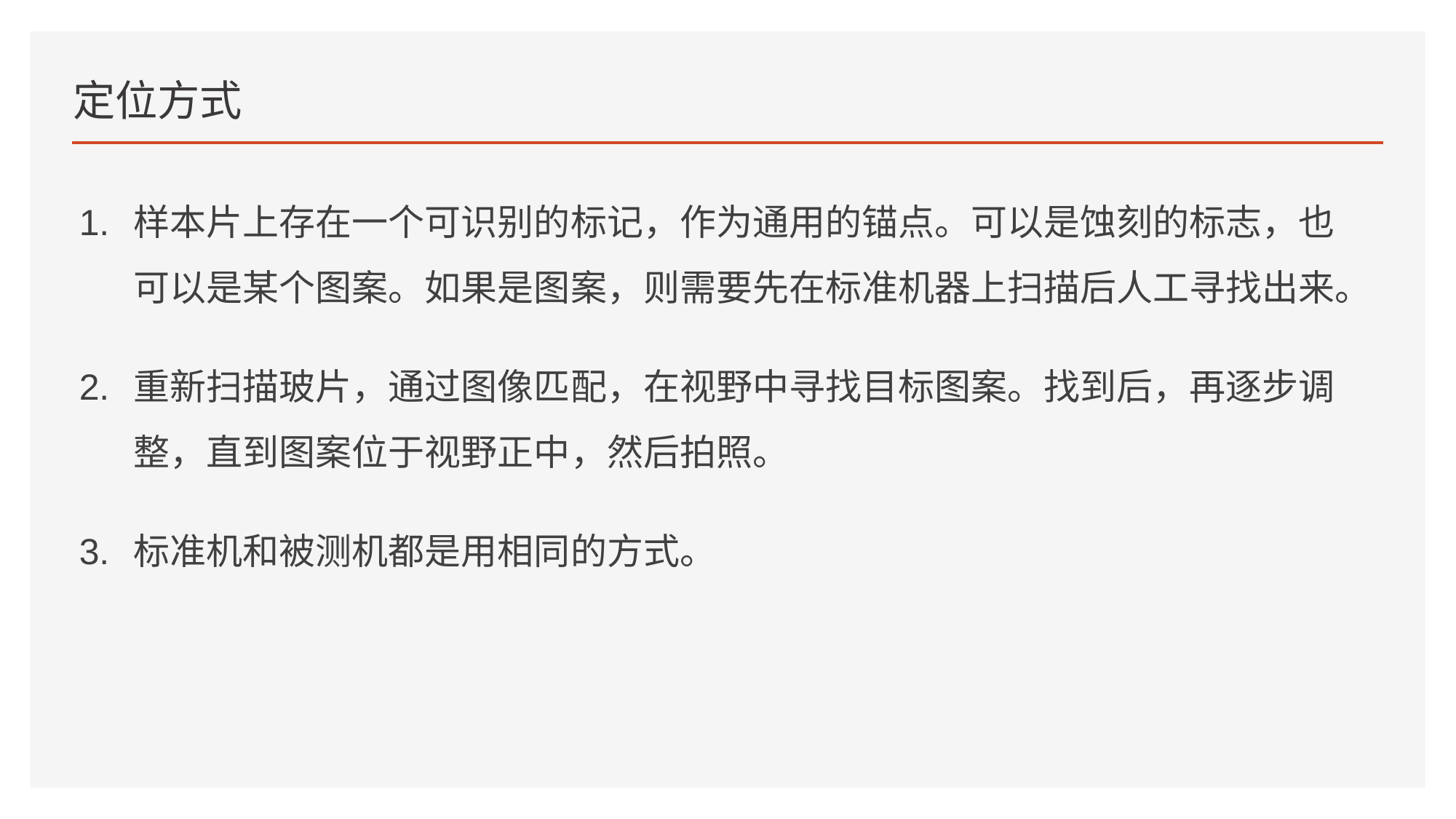

# 定位方式
样本片上存在一个可识别的标记，作为通用的锚点。可以是蚀刻的标志，也可以是某个图案。如果是图案，则需要先在标准机器上扫描后人工寻找出来。
重新扫描玻片，通过图像匹配，在视野中寻找目标图案。找到后，再逐步调整，直到图案位于视野正中，然后拍照。
标准机和被测机都是用相同的方式。